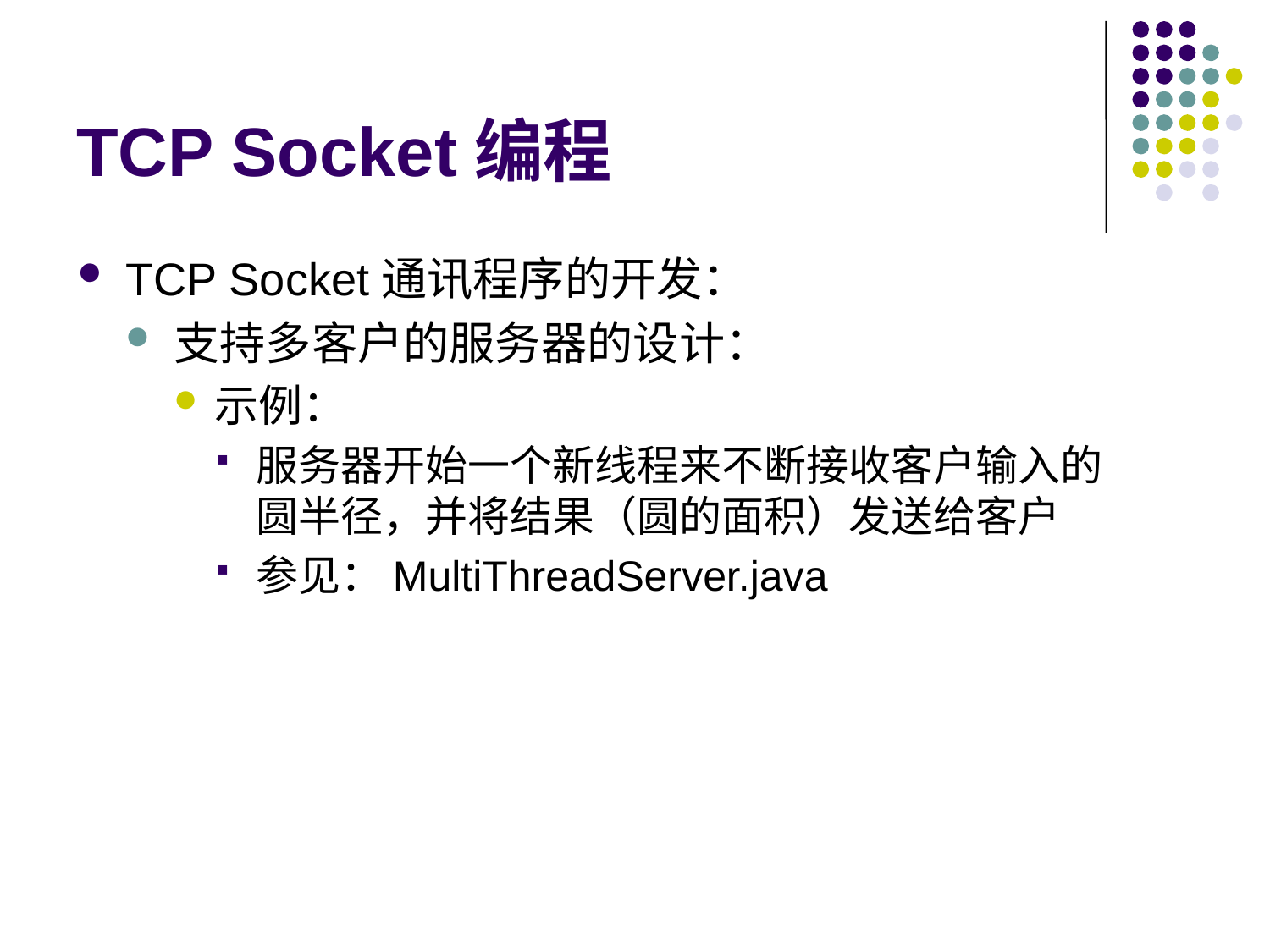

# TCP Socket编程
TCP Socket通讯程序的开发：
支持多客户的服务器的设计：
示例：
服务器开始一个新线程来不断接收客户输入的圆半径，并将结果（圆的面积）发送给客户
参见：MultiThreadServer.java